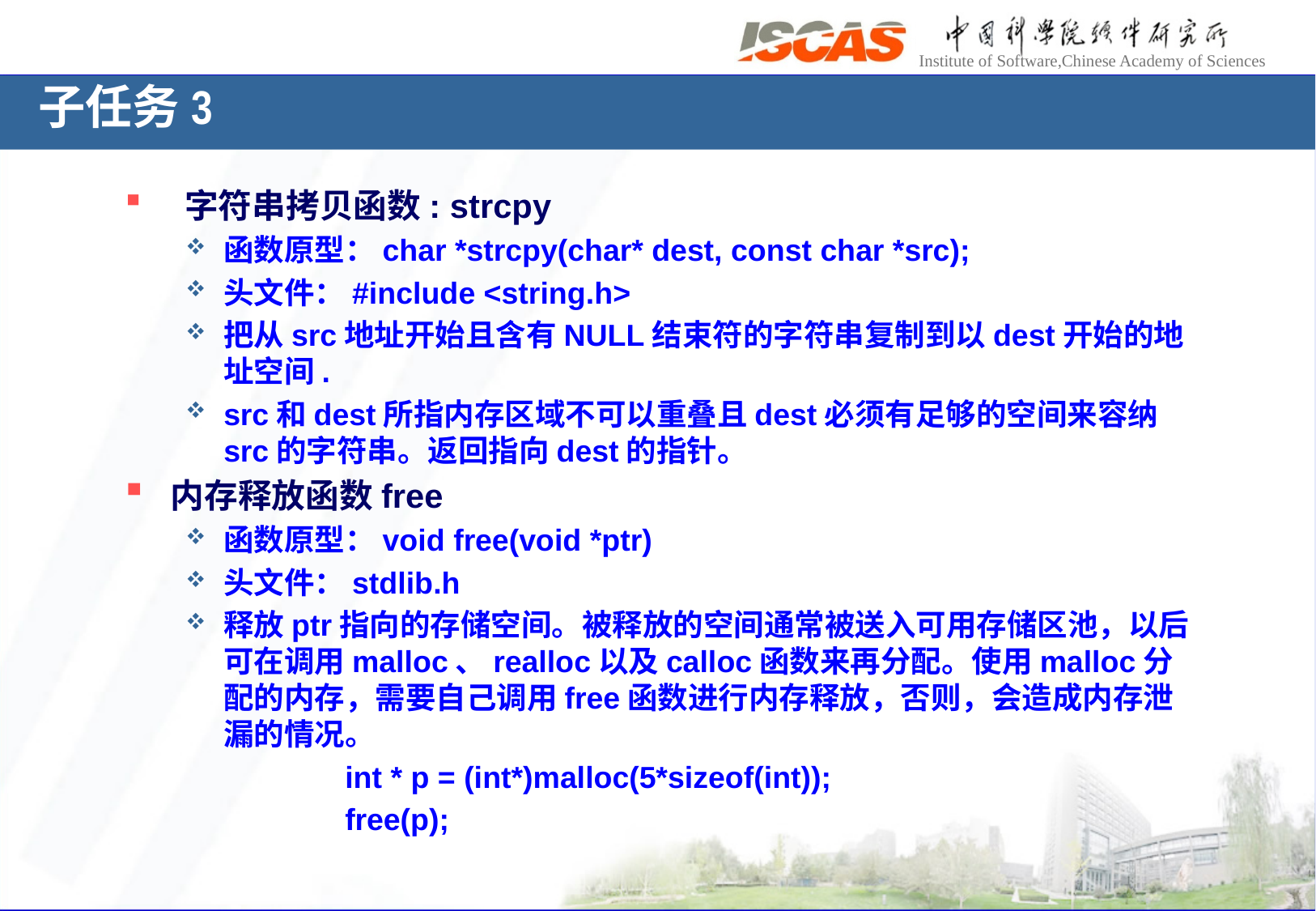

子任务3
 字符串拷贝函数: strcpy
函数原型：char *strcpy(char* dest, const char *src);
头文件：#include <string.h>
把从src地址开始且含有NULL结束符的字符串复制到以dest开始的地址空间.
src和dest所指内存区域不可以重叠且dest必须有足够的空间来容纳src的字符串。返回指向dest的指针。
内存释放函数free
函数原型：void free(void *ptr)
头文件：stdlib.h
释放ptr指向的存储空间。被释放的空间通常被送入可用存储区池，以后可在调用malloc、realloc以及calloc函数来再分配。使用malloc分配的内存，需要自己调用free函数进行内存释放，否则，会造成内存泄漏的情况。
 		int * p = (int*)malloc(5*sizeof(int));
 		free(p);